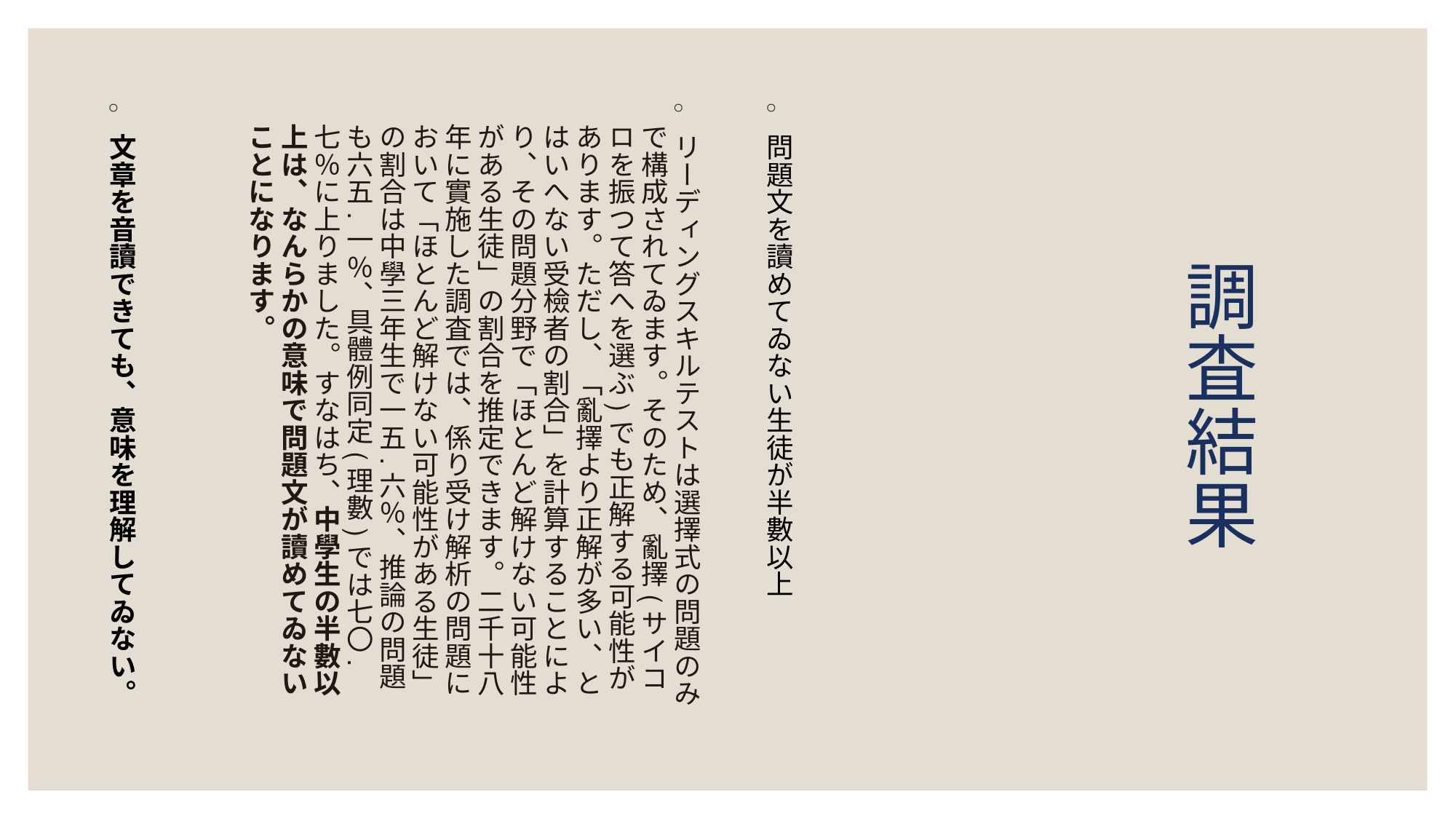

問題文を讀めてゐない生徒が半數以上

リーディングスキルテストは選擇式の問題のみで構成されてゐます。そのため、亂擇(サイコロを振つて答へを選ぶ)でも正解する可能性があります。ただし、「亂擇より正解が多い、とはいへない受檢者の割合」を計算することにより、その問題分野で「ほとんど解けない可能性がある生徒」の割合を推定できます。二千十八年に實施した調査では、係り受け解析の問題において「ほとんど解けない可能性がある生徒」の割合は中學三年生で一五.六％、推論の問題も六五.一％、具體例同定(理數)では七〇.七％に上りました。すなはち、中學生の半數以上は、なんらかの意味で問題文が讀めてゐないことになります。

文章を音讀できても、意味を理解してゐない。
# 調査結果